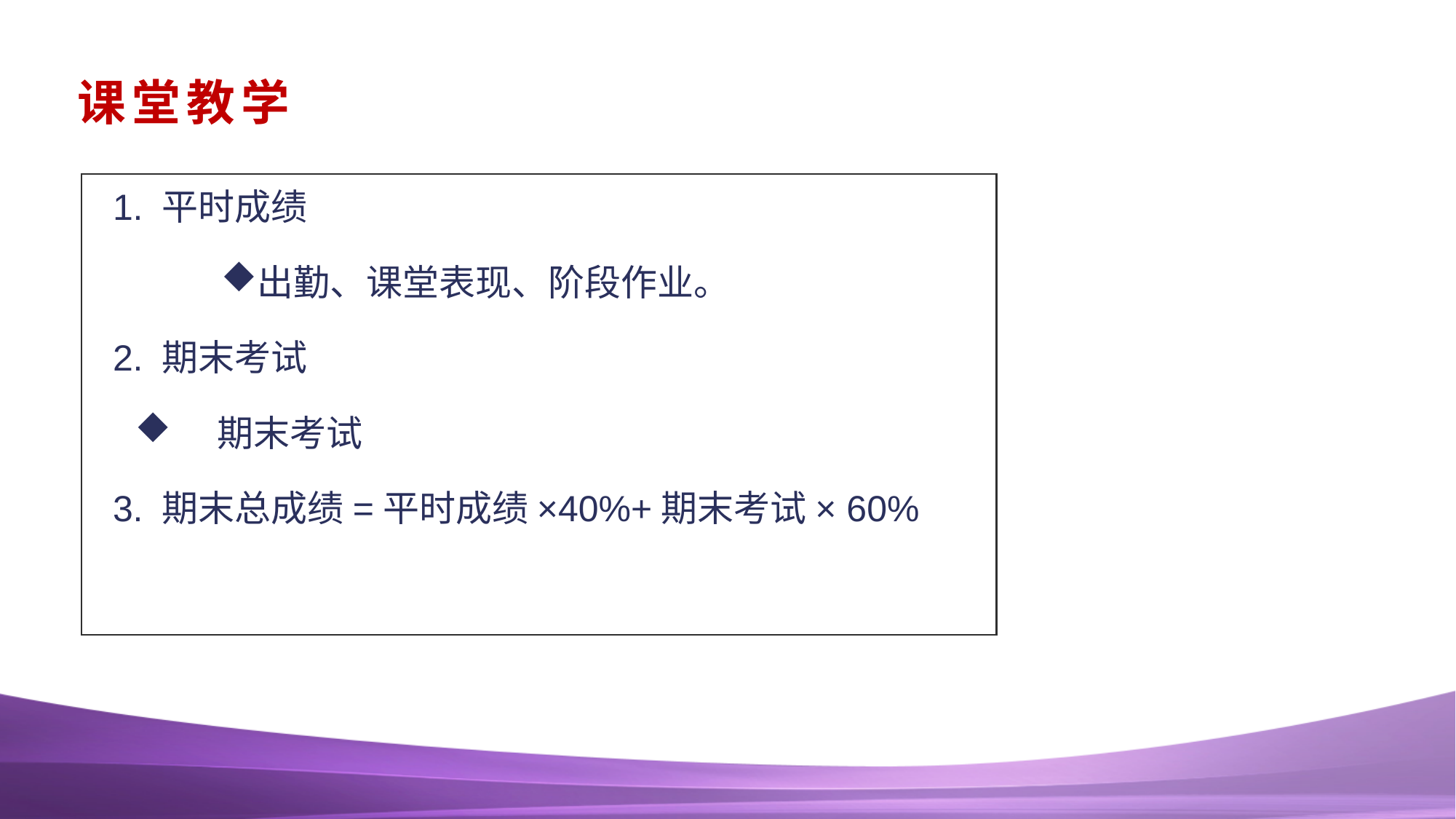

# 课堂教学
  1. 平时成绩
出勤、课堂表现、阶段作业。
  2. 期末考试
    期末考试
  3. 期末总成绩=平时成绩×40%+期末考试× 60%